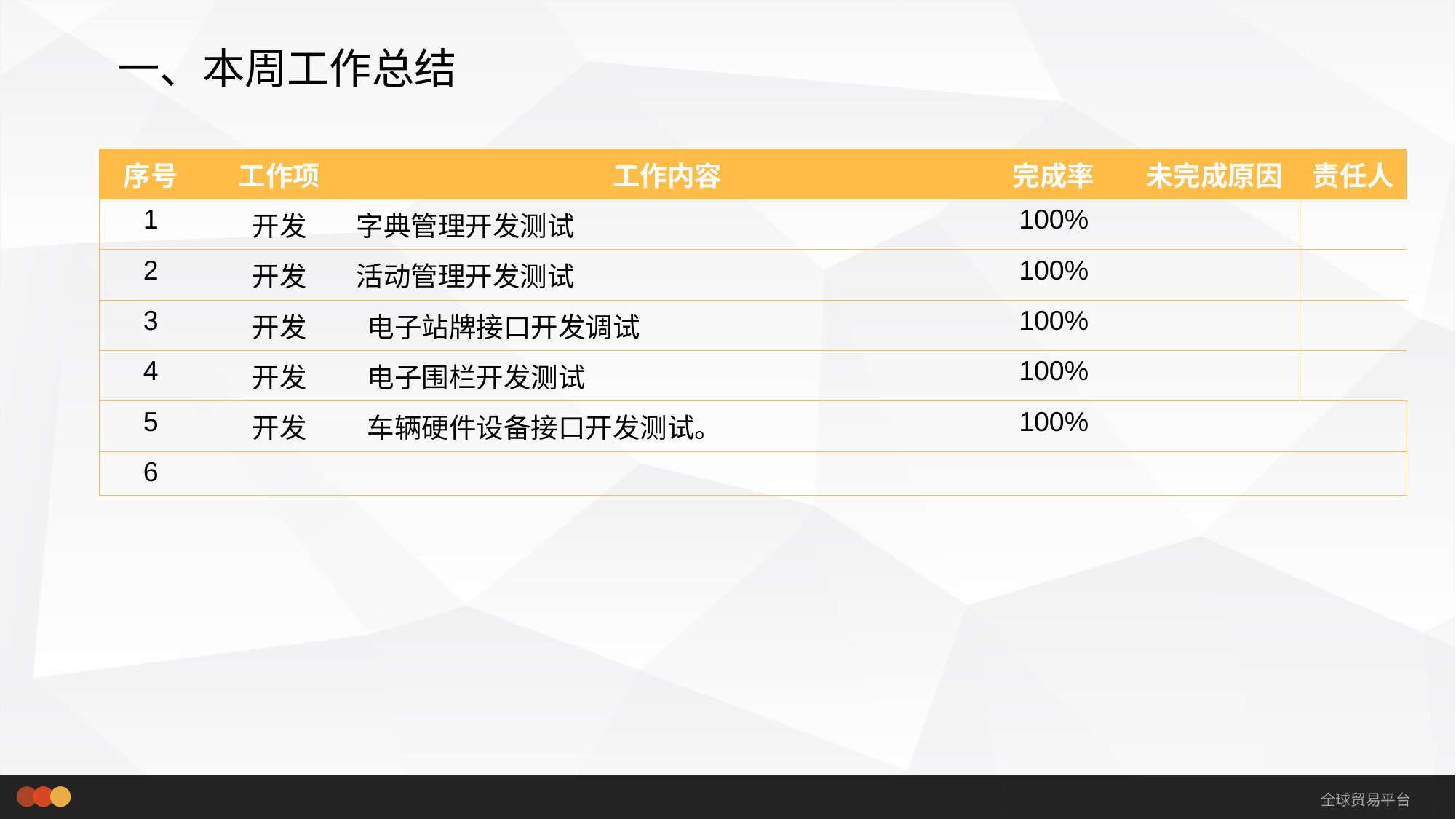

# 一、本周工作总结
| 序号 | 工作项 | 工作内容 |  |  | 完成率 | 未完成原因 | 责任人 |
| --- | --- | --- | --- | --- | --- | --- | --- |
| 1 | 开发 | 字典管理开发测试 |  |  | 100% |  |  |
| 2 | 开发 | 活动管理开发测试 |  |  | 100% |  |  |
| 3 | 开发 | 电子站牌接口开发调试 |  |  | 100% |  |  |
| 4 | 开发 | 电子围栏开发测试 |  |  | 100% |  |  |
| 5 | 开发 | 车辆硬件设备接口开发测试。 |  |  | 100% |  |  |
| 6 |  |  |  |  |  |  |  |